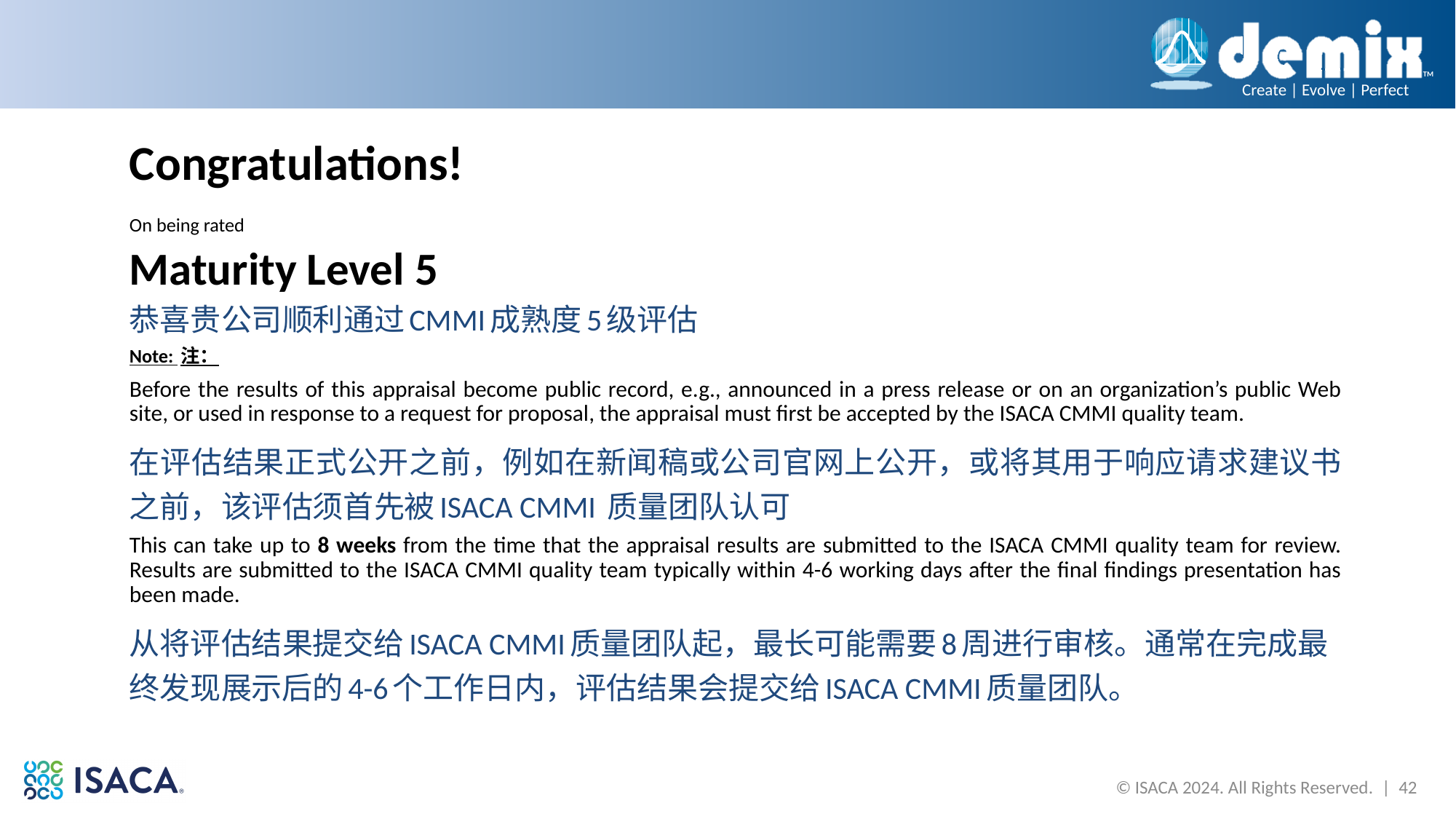

# Congratulations!
On being rated
Maturity Level 5
恭喜贵公司顺利通过CMMI成熟度5级评估
Note: 注：
Before the results of this appraisal become public record, e.g., announced in a press release or on an organization’s public Web site, or used in response to a request for proposal, the appraisal must first be accepted by the ISACA CMMI quality team.
在评估结果正式公开之前，例如在新闻稿或公司官网上公开，或将其用于响应请求建议书之前，该评估须首先被ISACA CMMI 质量团队认可
This can take up to 8 weeks from the time that the appraisal results are submitted to the ISACA CMMI quality team for review. Results are submitted to the ISACA CMMI quality team typically within 4-6 working days after the final findings presentation has been made.
从将评估结果提交给ISACA CMMI质量团队起，最长可能需要8周进行审核。通常在完成最终发现展示后的4-6个工作日内，评估结果会提交给ISACA CMMI质量团队。